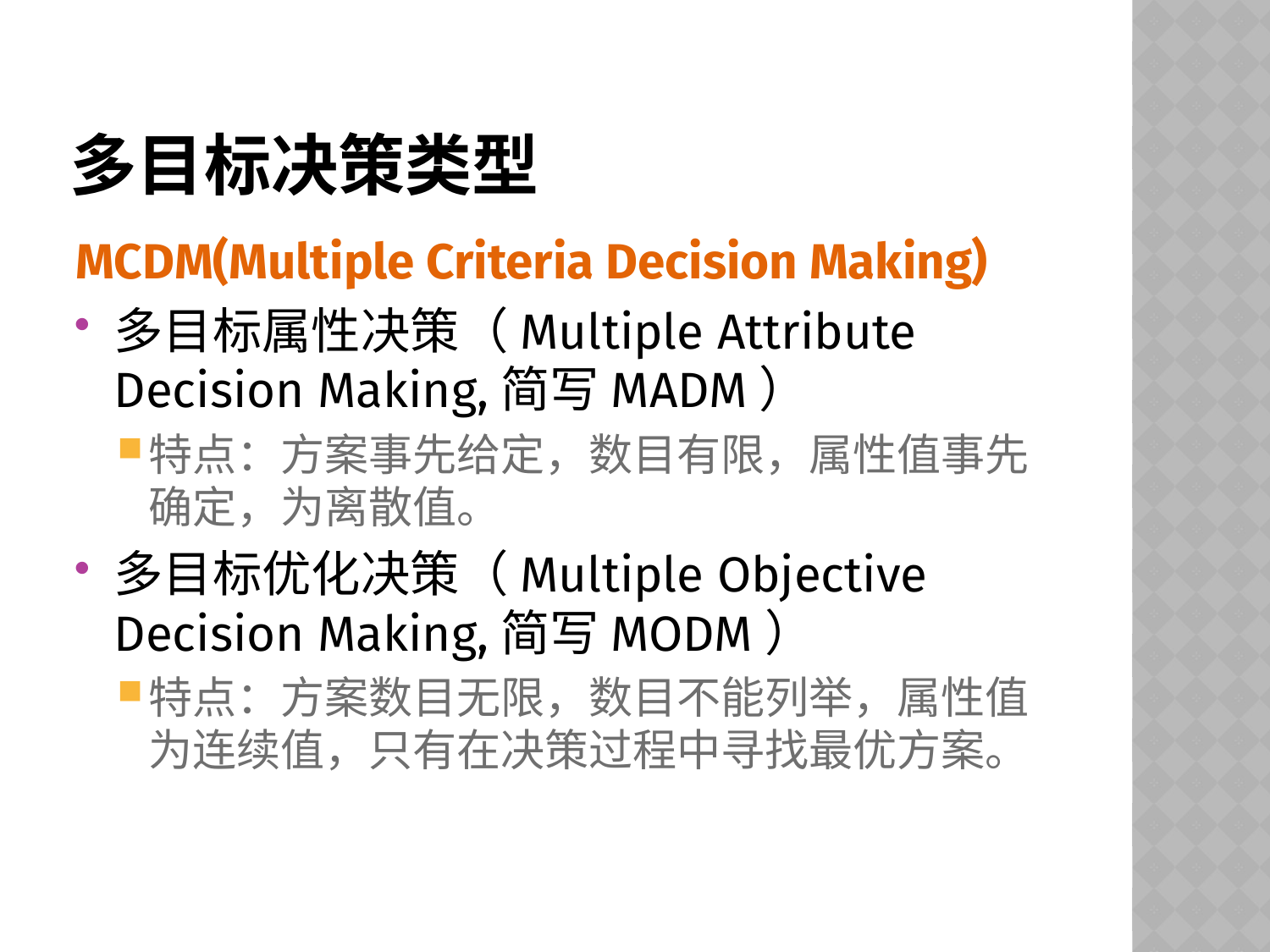

# 多目标决策类型
MCDM(Multiple Criteria Decision Making)
多目标属性决策（Multiple Attribute Decision Making,简写MADM）
特点：方案事先给定，数目有限，属性值事先确定，为离散值。
多目标优化决策（Multiple Objective Decision Making,简写MODM）
特点：方案数目无限，数目不能列举，属性值为连续值，只有在决策过程中寻找最优方案。